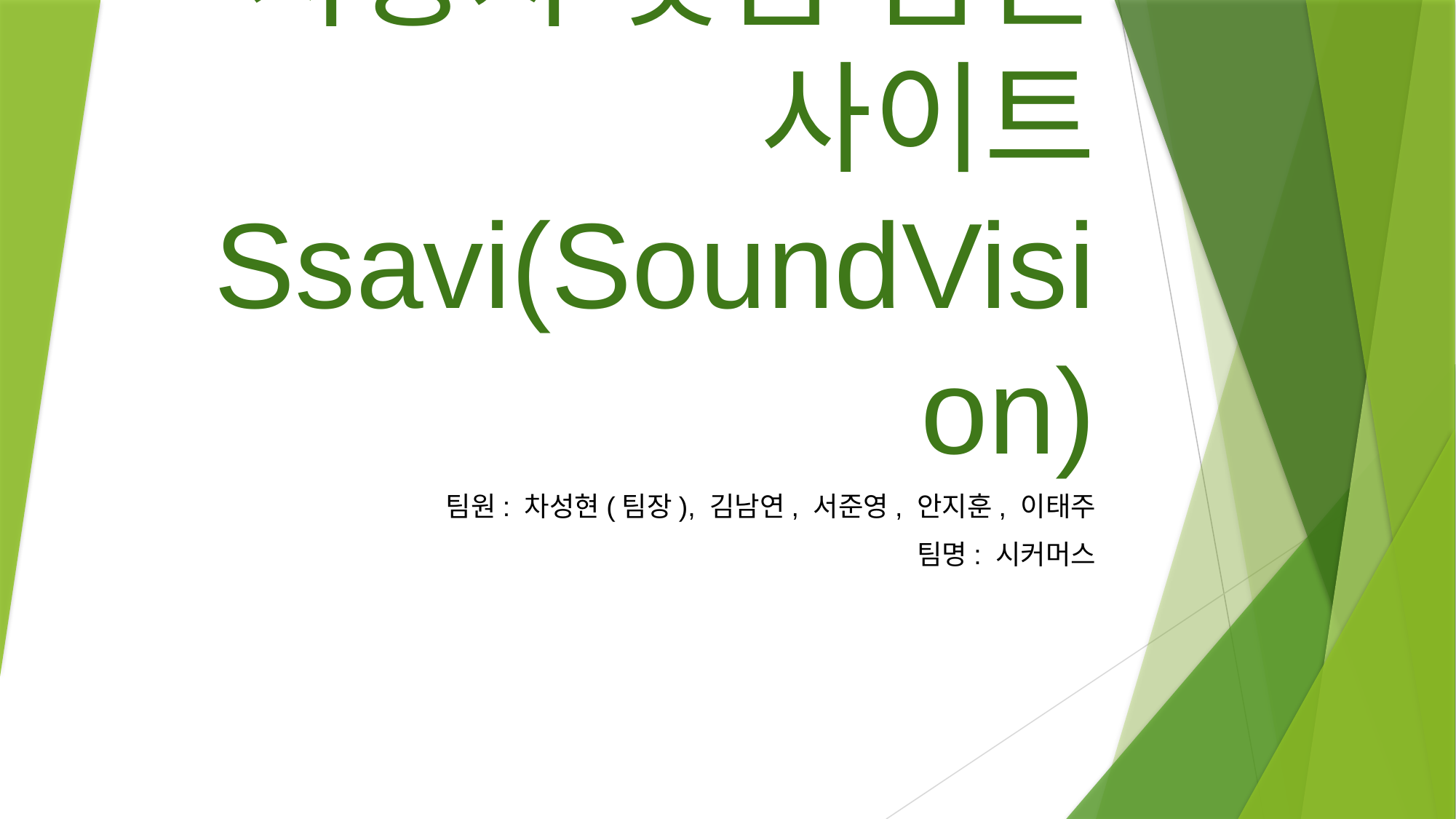

# 사용자 맞춤 음원 사이트 Ssavi(SoundVision)
팀원: 차성현(팀장), 김남연, 서준영, 안지훈, 이태주
팀명: 시커머스